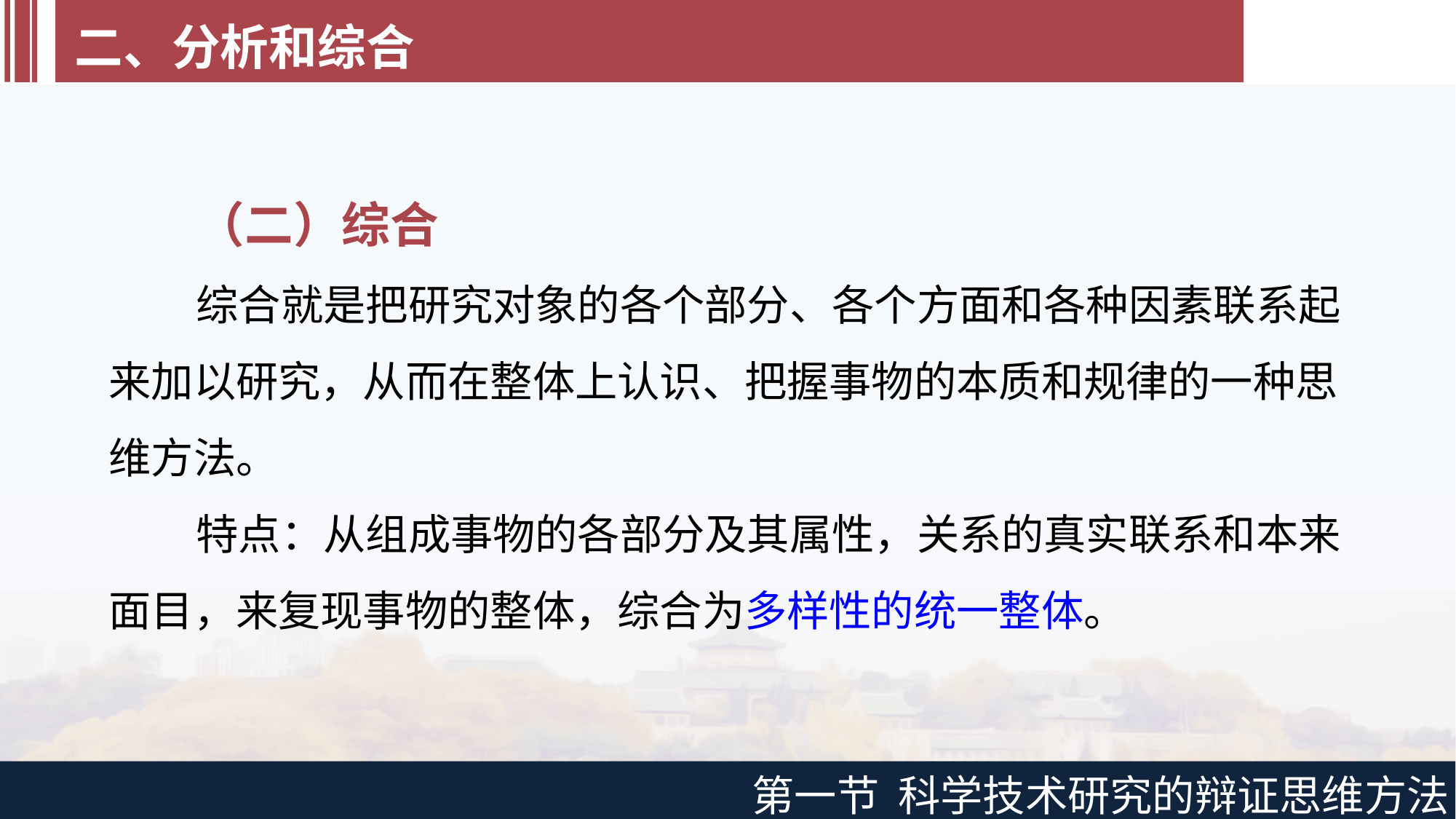

二、分析和综合
（二）综合
综合就是把研究对象的各个部分、各个方面和各种因素联系起来加以研究，从而在整体上认识、把握事物的本质和规律的一种思维方法。
特点：从组成事物的各部分及其属性，关系的真实联系和本来面目，来复现事物的整体，综合为多样性的统一整体。

第一节  科学技术研究的辩证思维方法